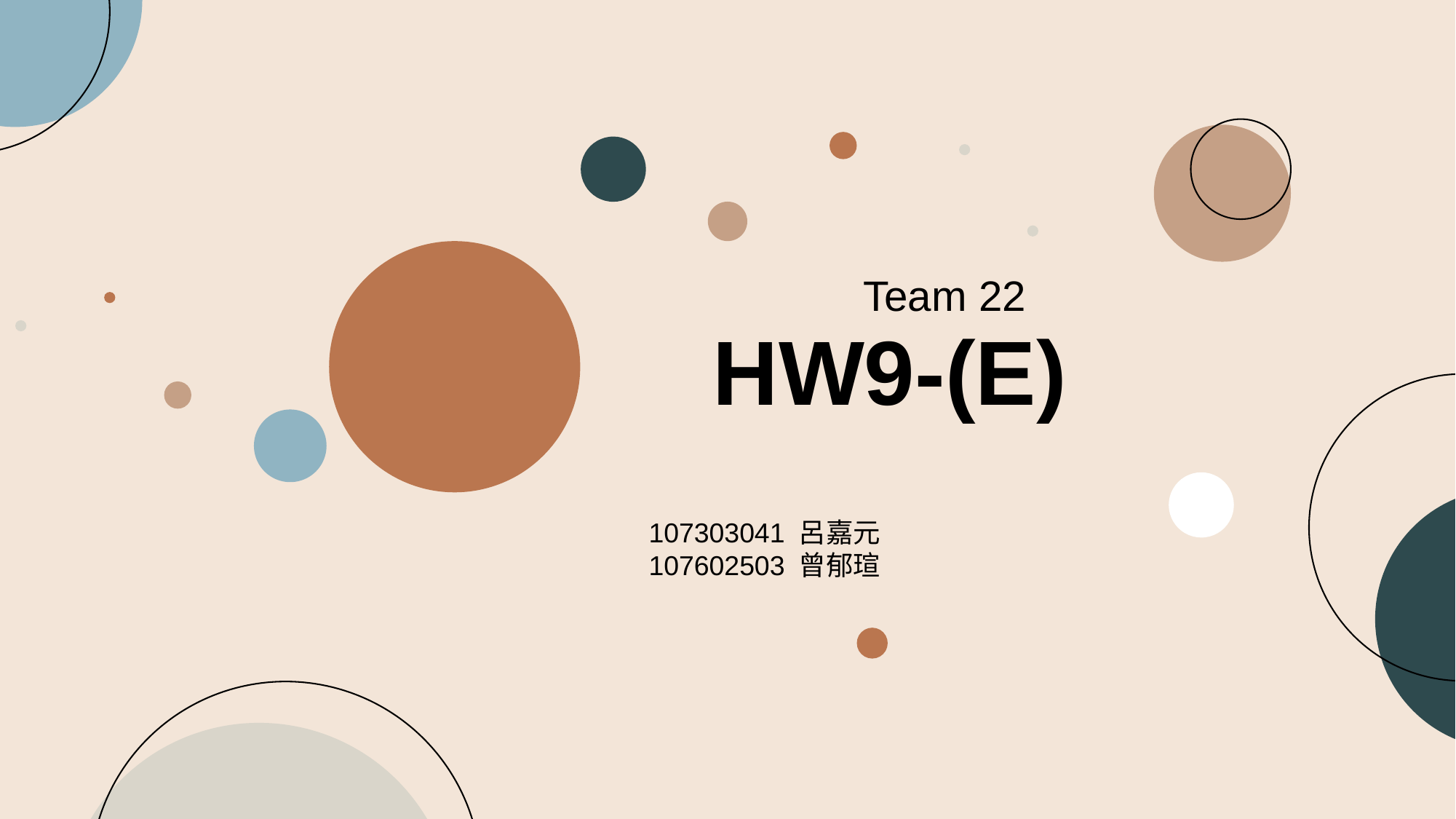

Team 22

HW9-(E)

107303041 呂嘉元
107602503 曾郁瑄